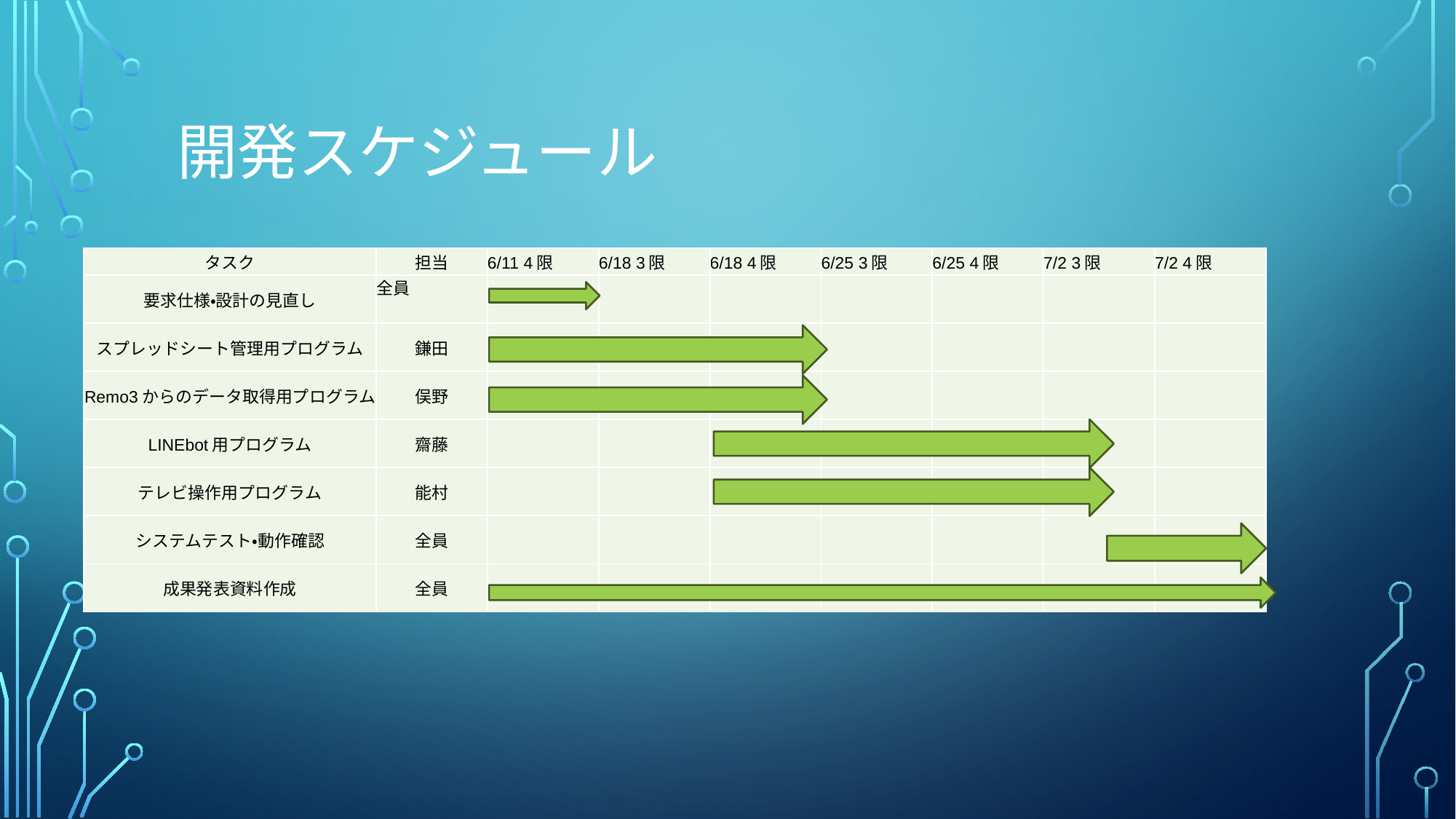

開発スケジュール
| タスク | 担当 | 6/11 4限 | 6/18 3限 | 6/18 4限 | 6/25 3限 | 6/25 4限 | 7/2 3限 | 7/2 4限 |
| --- | --- | --- | --- | --- | --- | --- | --- | --- |
| 要求仕様・設計の見直し | 全員 |  |  |  |  |  |  |  |
| スプレッドシート管理用プログラム | 鎌田 |  |  |  |  |  |  |  |
| Remo3からのデータ取得用プログラム | 俣野 |  |  |  |  |  |  |  |
| LINEbot用プログラム | 齋藤 |  |  |  |  |  |  |  |
| テレビ操作用プログラム | 能村 |  |  |  |  |  |  |  |
| システムテスト・動作確認 | 全員 |  |  |  |  |  |  |  |
| 成果発表資料作成 | 全員 |  |  |  |  |  |  |  |